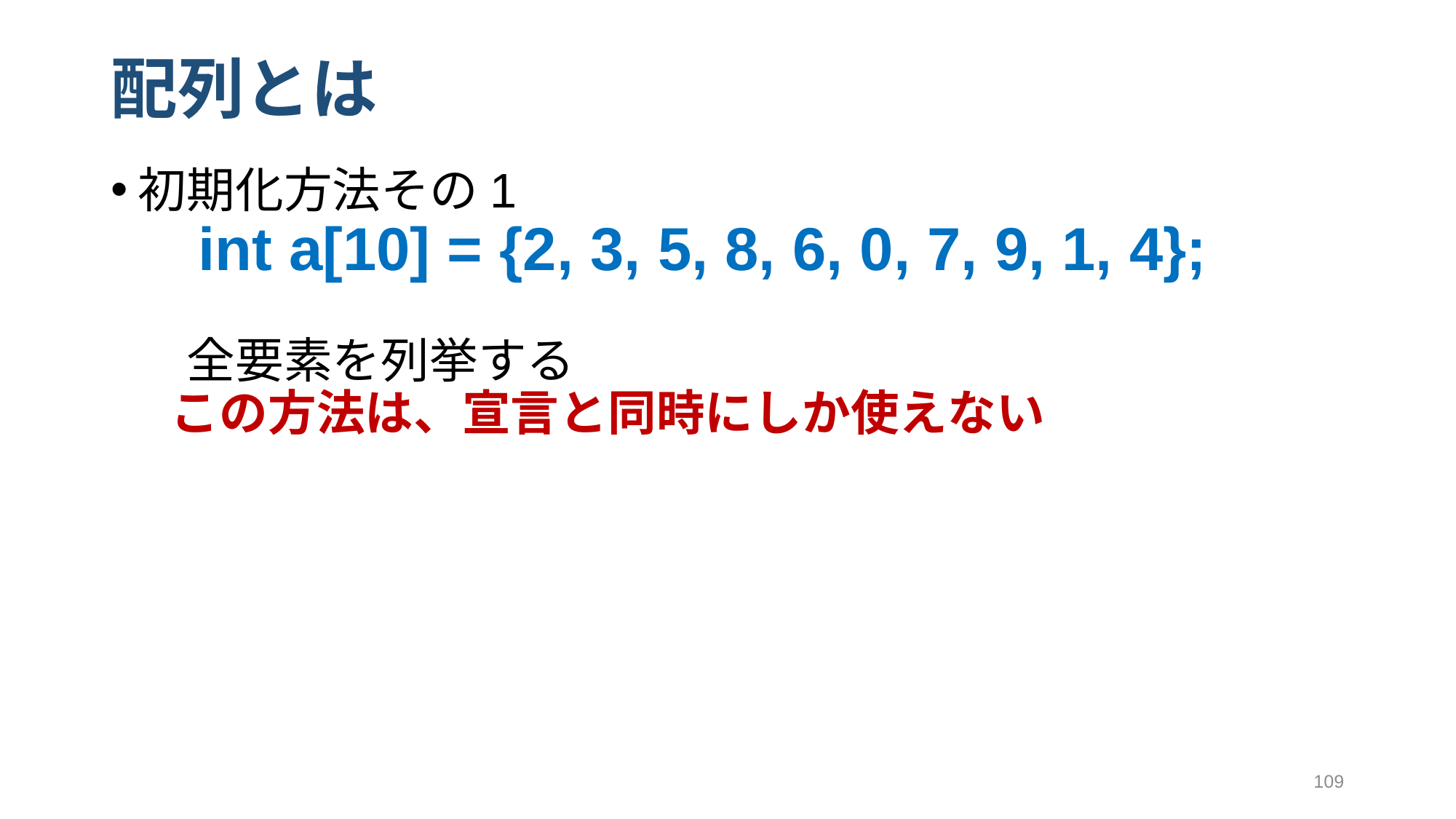

# 配列とは
初期化方法その1
　int a[10] = {2, 3, 5, 8, 6, 0, 7, 9, 1, 4};
　全要素を列挙する
   この方法は、宣言と同時にしか使えない
109